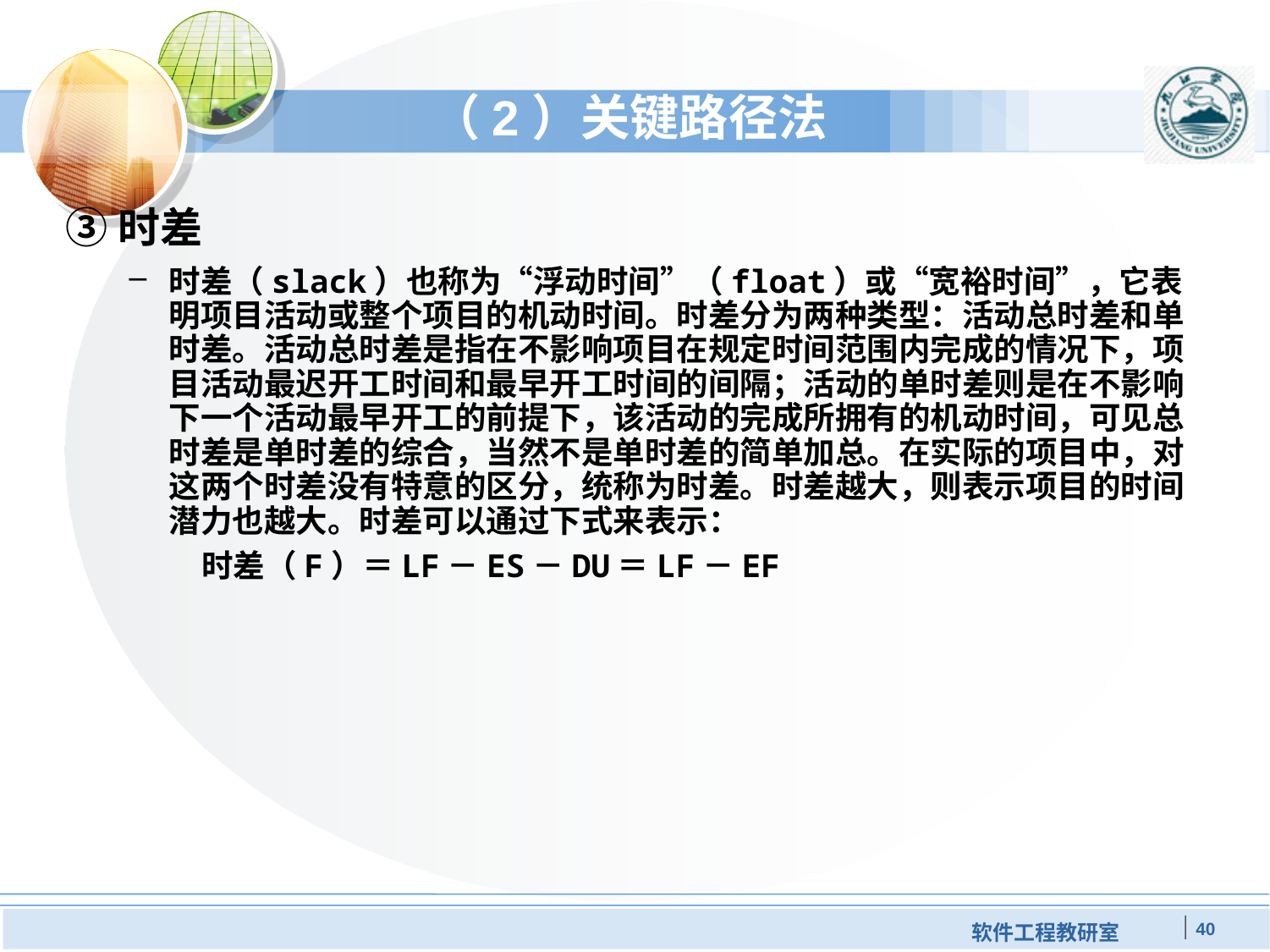

# （2）关键路径法
③时差
时差（slack）也称为“浮动时间”（float）或“宽裕时间”，它表明项目活动或整个项目的机动时间。时差分为两种类型：活动总时差和单时差。活动总时差是指在不影响项目在规定时间范围内完成的情况下，项目活动最迟开工时间和最早开工时间的间隔；活动的单时差则是在不影响下一个活动最早开工的前提下，该活动的完成所拥有的机动时间，可见总时差是单时差的综合，当然不是单时差的简单加总。在实际的项目中，对这两个时差没有特意的区分，统称为时差。时差越大，则表示项目的时间潜力也越大。时差可以通过下式来表示：
         时差（F）＝LF－ES－DU＝LF－EF